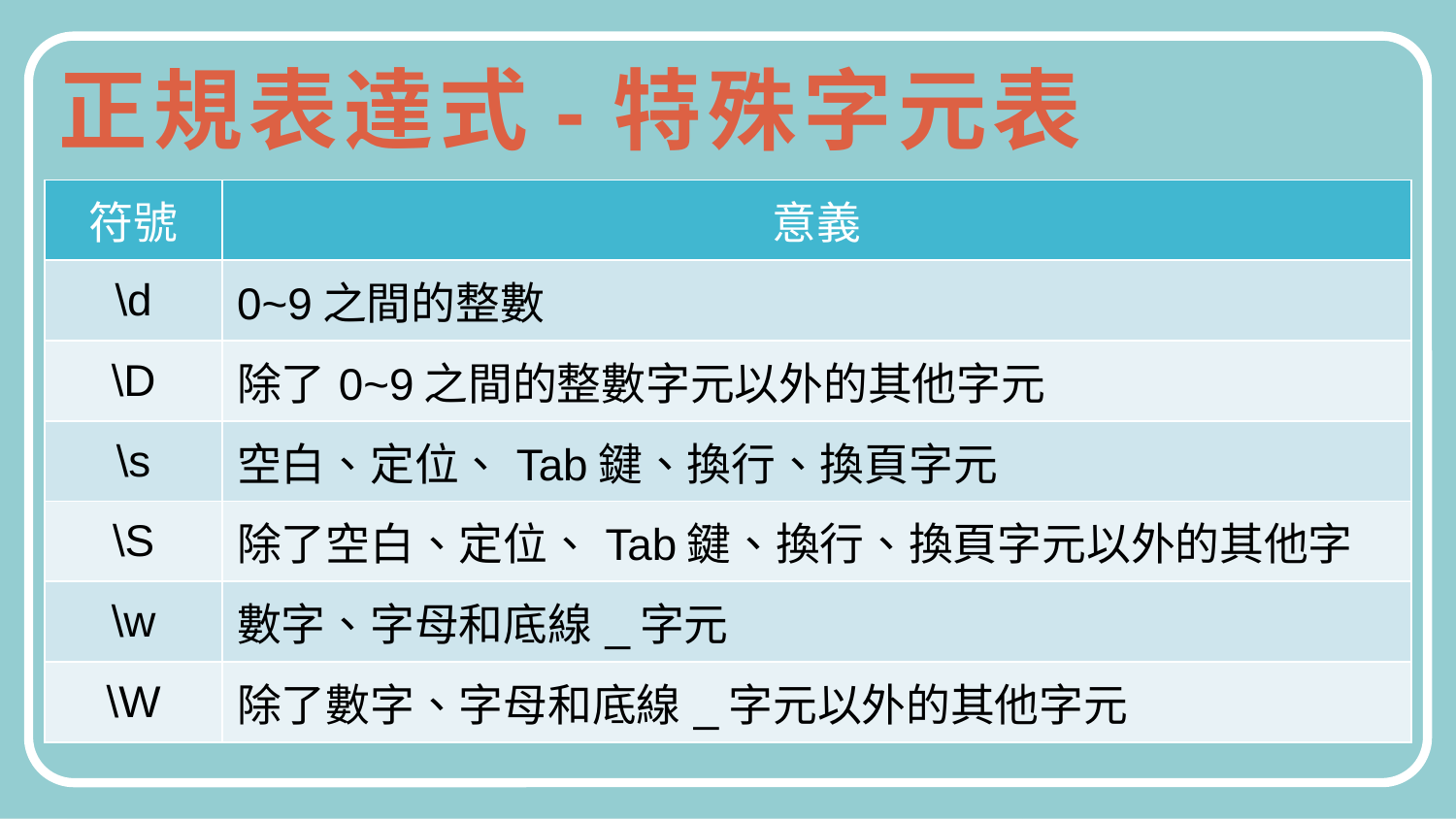

正規表達式-特殊字元表
| 符號 | 意義 |
| --- | --- |
| \d | 0~9之間的整數 |
| \D | 除了0~9之間的整數字元以外的其他字元 |
| \s | 空白、定位、Tab鍵、換行、換頁字元 |
| \S | 除了空白、定位、Tab鍵、換行、換頁字元以外的其他字元 |
| \w | 數字、字母和底線\_字元 |
| \W | 除了數字、字母和底線\_字元以外的其他字元 |